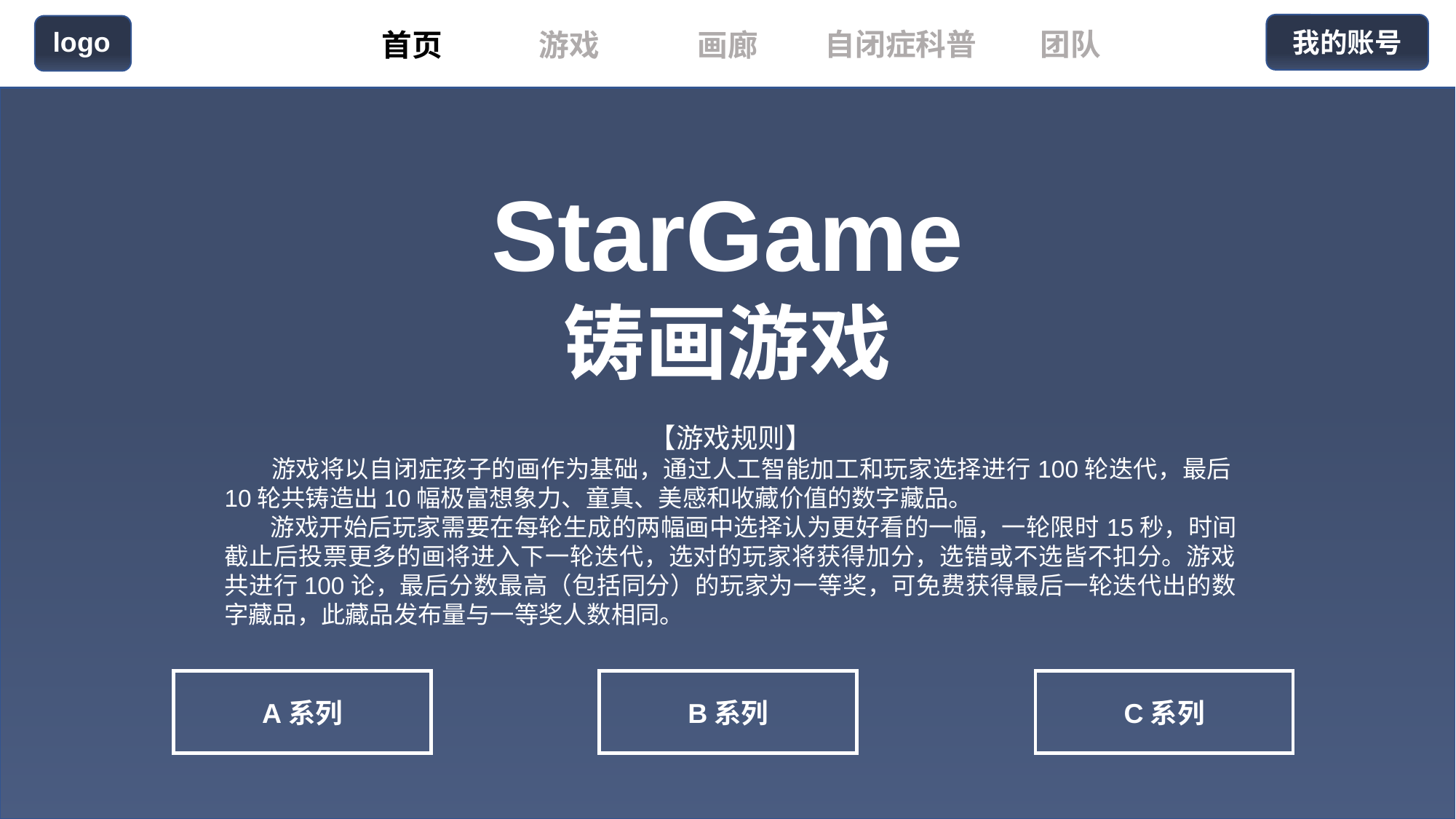

logo
我的账号

自闭症科普
团队
游戏
首页
画廊

StarGame
铸画游戏
【游戏规则】
       游戏将以自闭症孩子的画作为基础，通过人工智能加工和玩家选择进行100轮迭代，最后10轮共铸造出10幅极富想象力、童真、美感和收藏价值的数字藏品。
       游戏开始后玩家需要在每轮生成的两幅画中选择认为更好看的一幅，一轮限时15秒，时间截止后投票更多的画将进入下一轮迭代，选对的玩家将获得加分，选错或不选皆不扣分。游戏共进行100论，最后分数最高（包括同分）的玩家为一等奖，可免费获得最后一轮迭代出的数字藏品，此藏品发布量与一等奖人数相同。

A系列
B系列
C系列